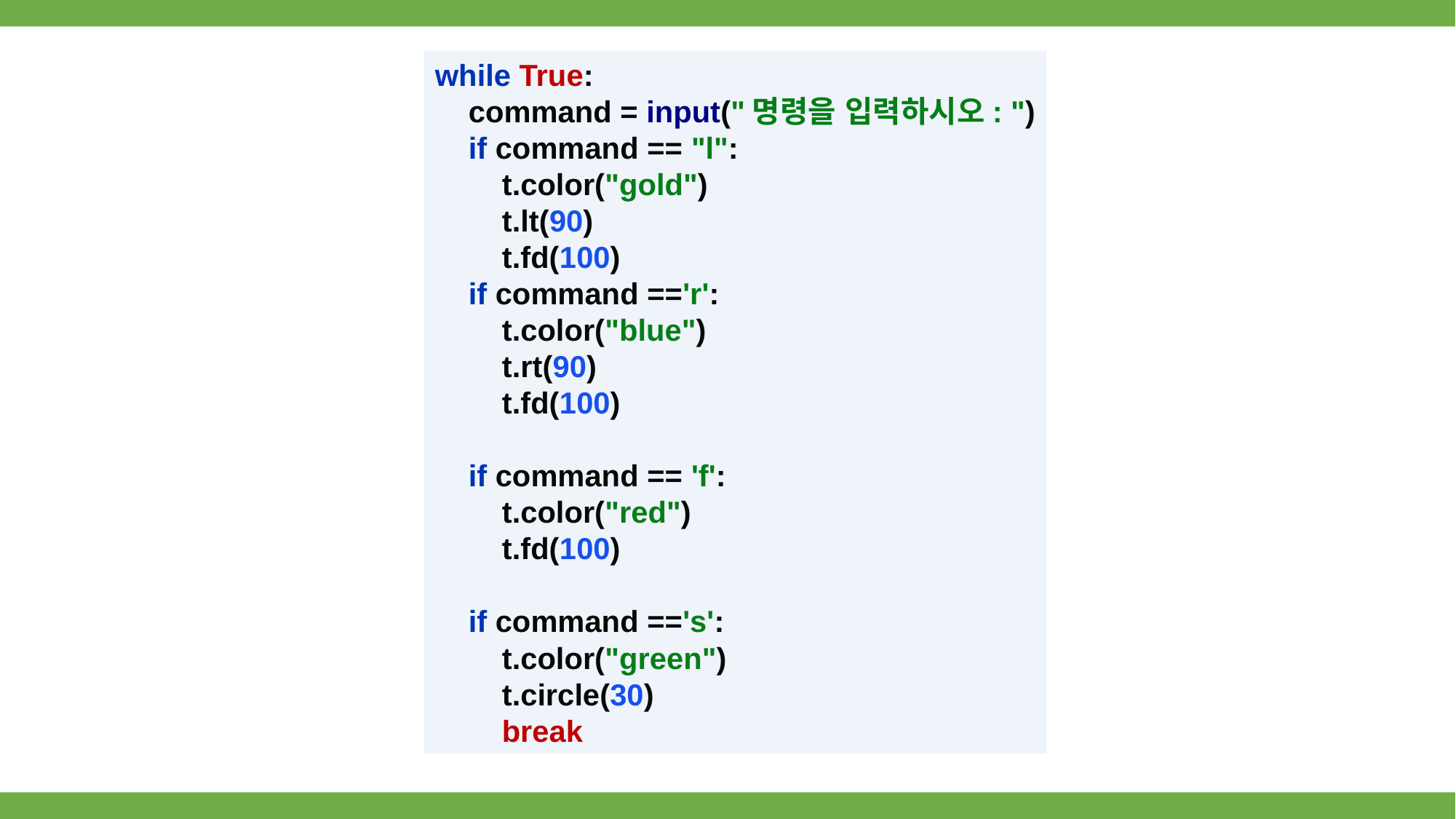

while True:
    command = input("명령을 입력하시오: ")
    if command == "l":
        t.color("gold")
        t.lt(90)
        t.fd(100)
    if command =='r':
        t.color("blue")
        t.rt(90)
        t.fd(100)
    if command == 'f':
        t.color("red")
        t.fd(100)
    if command =='s':
        t.color("green")
        t.circle(30)
        break